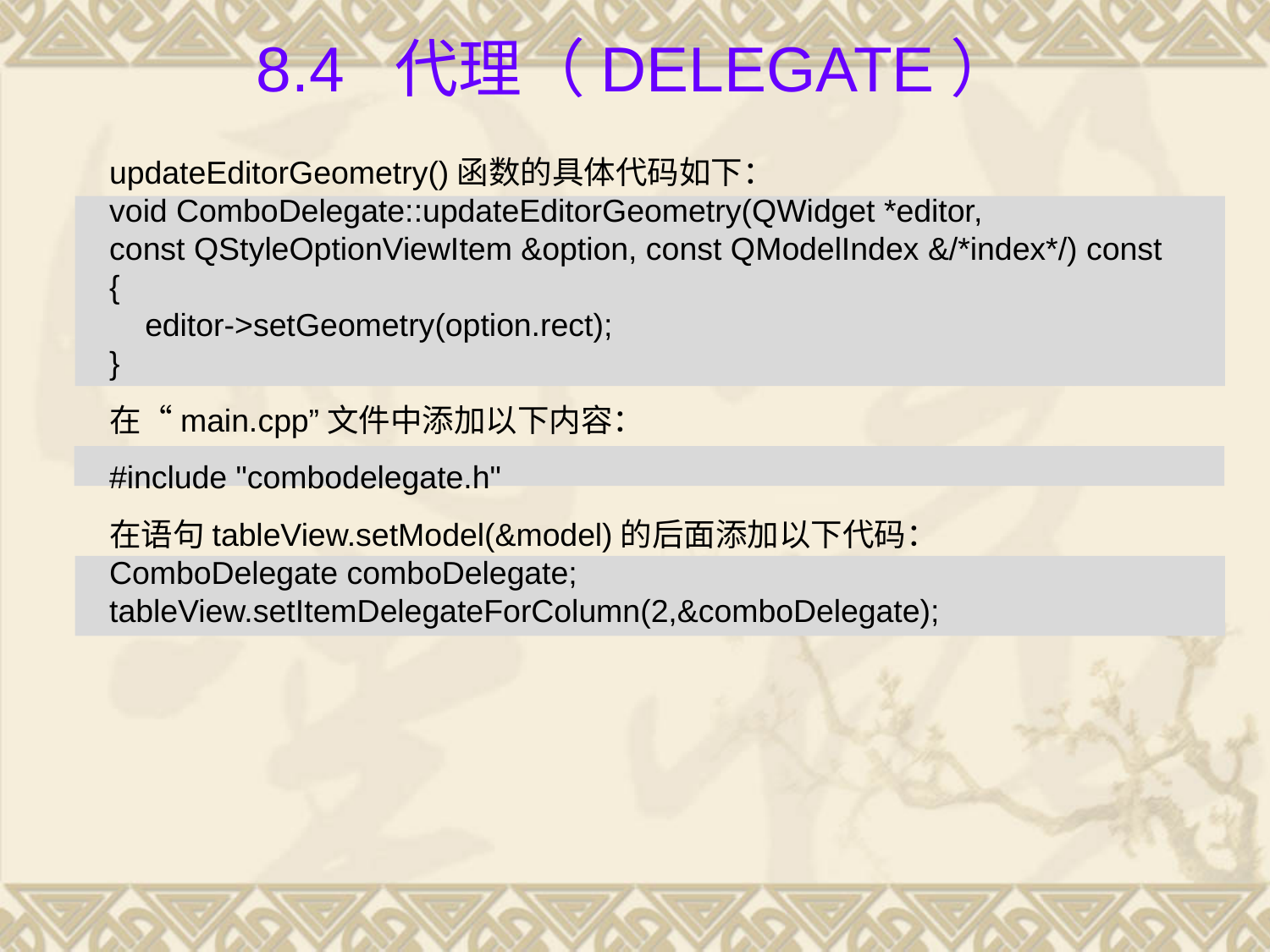

# 8.4  代理（Delegate）
updateEditorGeometry()函数的具体代码如下：
void ComboDelegate::updateEditorGeometry(QWidget *editor,
const QStyleOptionViewItem &option, const QModelIndex &/*index*/) const
{
    editor->setGeometry(option.rect);
}
在“main.cpp”文件中添加以下内容：
#include "combodelegate.h"
在语句tableView.setModel(&model)的后面添加以下代码：
ComboDelegate comboDelegate;
tableView.setItemDelegateForColumn(2,&comboDelegate);